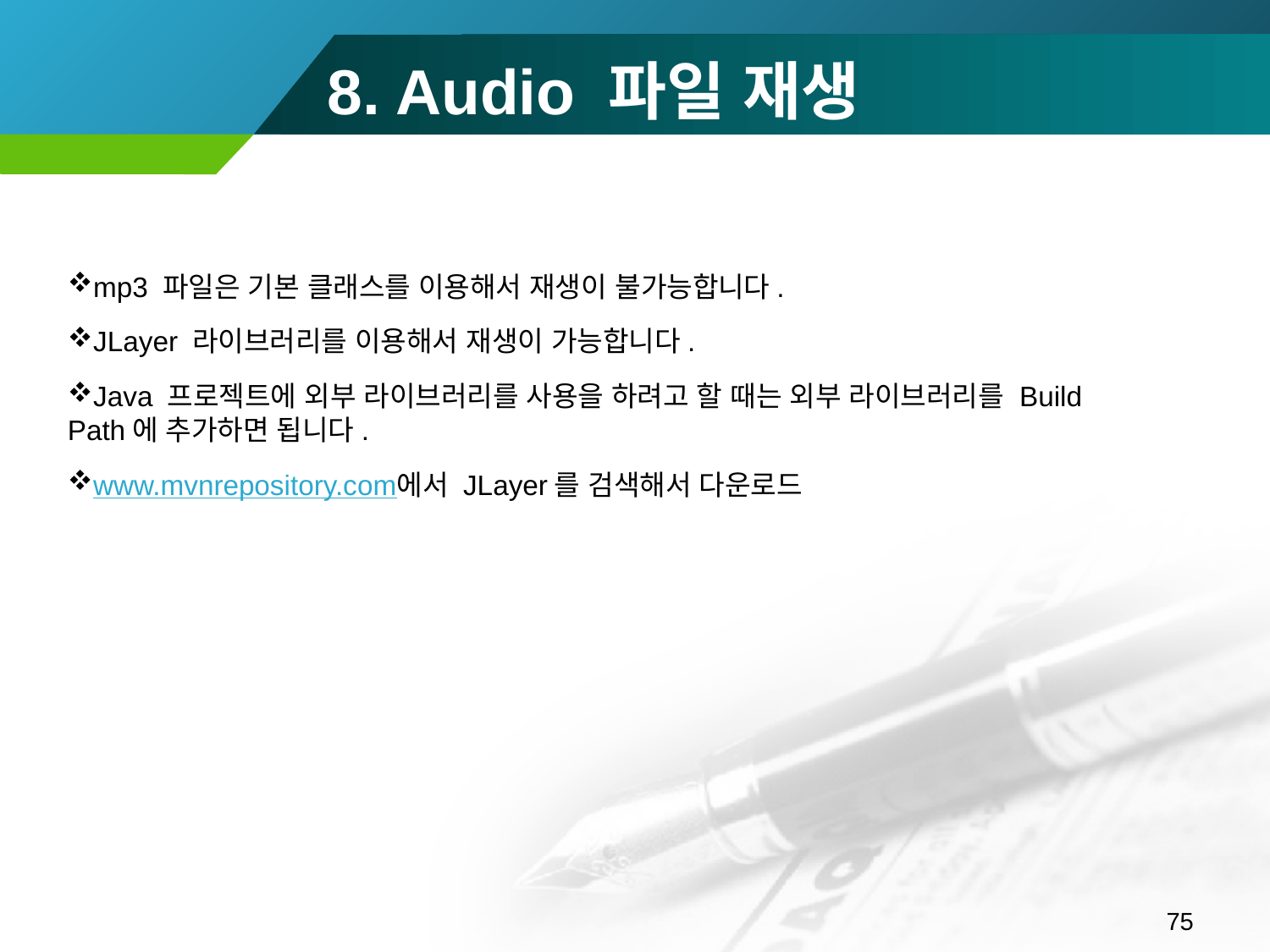

8. Audio 파일 재생
mp3 파일은 기본 클래스를 이용해서 재생이 불가능합니다.
JLayer 라이브러리를 이용해서 재생이 가능합니다.
Java 프로젝트에 외부 라이브러리를 사용을 하려고 할 때는 외부 라이브러리를 Build Path에 추가하면 됩니다.
www.mvnrepository.com에서 JLayer를 검색해서 다운로드
75